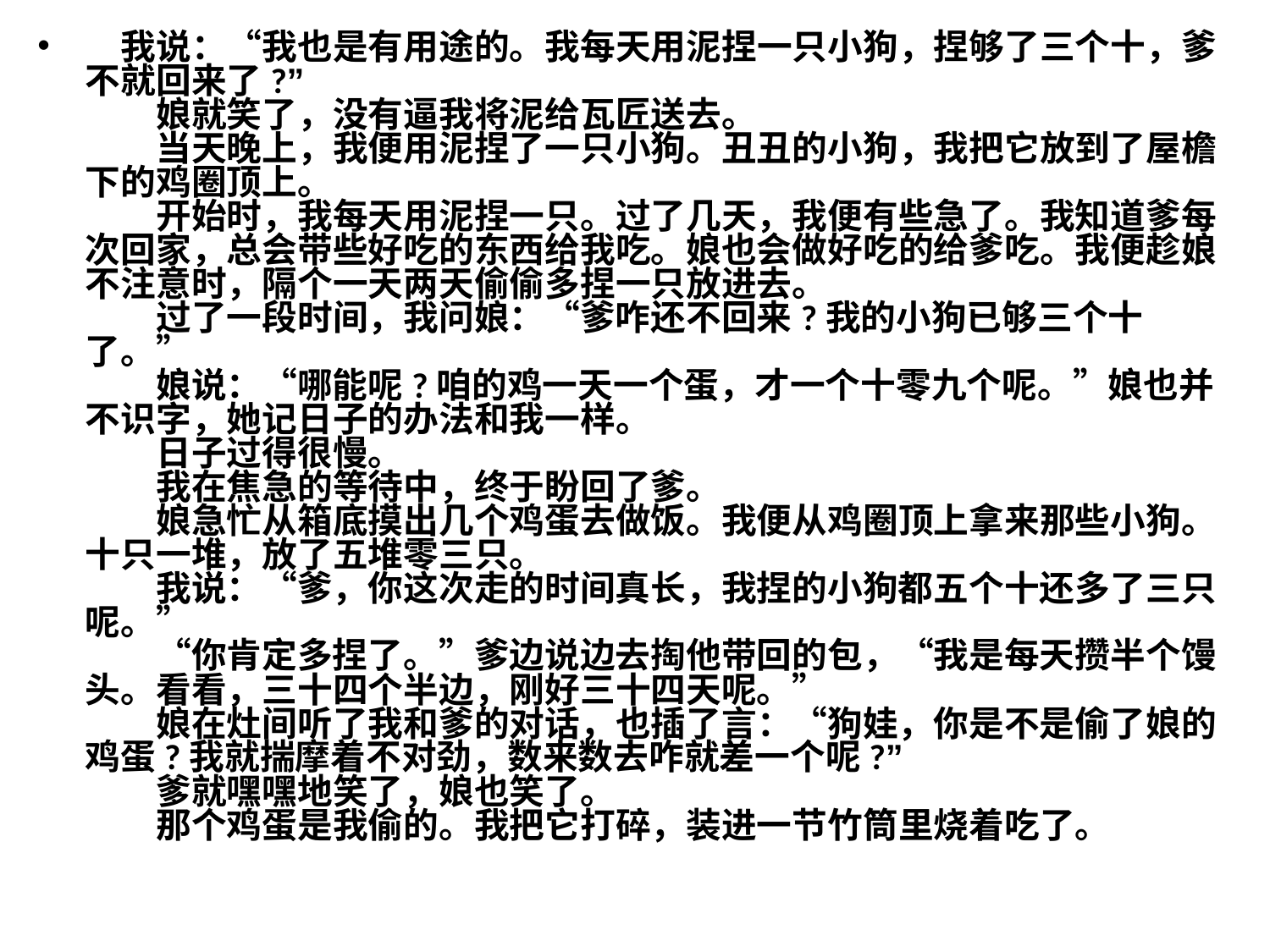

我说：“我也是有用途的。我每天用泥捏一只小狗，捏够了三个十，爹不就回来了?”
　　娘就笑了，没有逼我将泥给瓦匠送去。
　　当天晚上，我便用泥捏了一只小狗。丑丑的小狗，我把它放到了屋檐下的鸡圈顶上。
　　开始时，我每天用泥捏一只。过了几天，我便有些急了。我知道爹每次回家，总会带些好吃的东西给我吃。娘也会做好吃的给爹吃。我便趁娘不注意时，隔个一天两天偷偷多捏一只放进去。
　　过了一段时间，我问娘：“爹咋还不回来?我的小狗已够三个十了。”
　　娘说：“哪能呢?咱的鸡一天一个蛋，才一个十零九个呢。”娘也并不识字，她记日子的办法和我一样。
　　日子过得很慢。
　　我在焦急的等待中，终于盼回了爹。
　　娘急忙从箱底摸出几个鸡蛋去做饭。我便从鸡圈顶上拿来那些小狗。十只一堆，放了五堆零三只。
　　我说：“爹，你这次走的时间真长，我捏的小狗都五个十还多了三只呢。”
　　“你肯定多捏了。”爹边说边去掏他带回的包，“我是每天攒半个馒头。看看，三十四个半边，刚好三十四天呢。”
　　娘在灶间听了我和爹的对话，也插了言：“狗娃，你是不是偷了娘的鸡蛋?我就揣摩着不对劲，数来数去咋就差一个呢?”
　　爹就嘿嘿地笑了，娘也笑了。
　　那个鸡蛋是我偷的。我把它打碎，装进一节竹筒里烧着吃了。